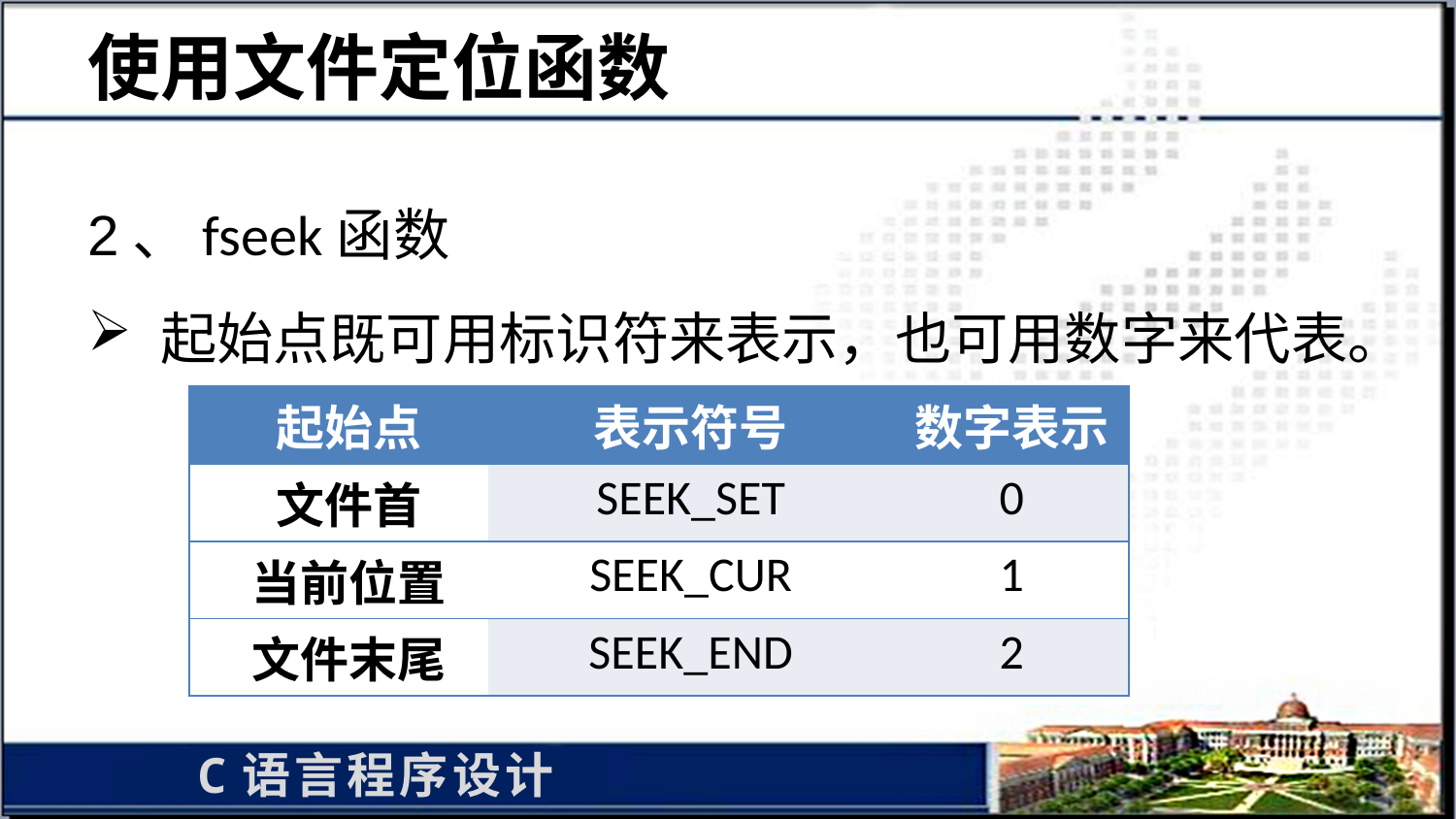

# 使用文件定位函数
2、fseek函数
起始点既可用标识符来表示，也可用数字来代表。

| 起始点 | 表示符号 | 数字表示 |
| --- | --- | --- |
| 文件首 | SEEK\_SET | 0 |
| 当前位置 | SEEK\_CUR | 1 |
| 文件末尾 | SEEK\_END | 2 |